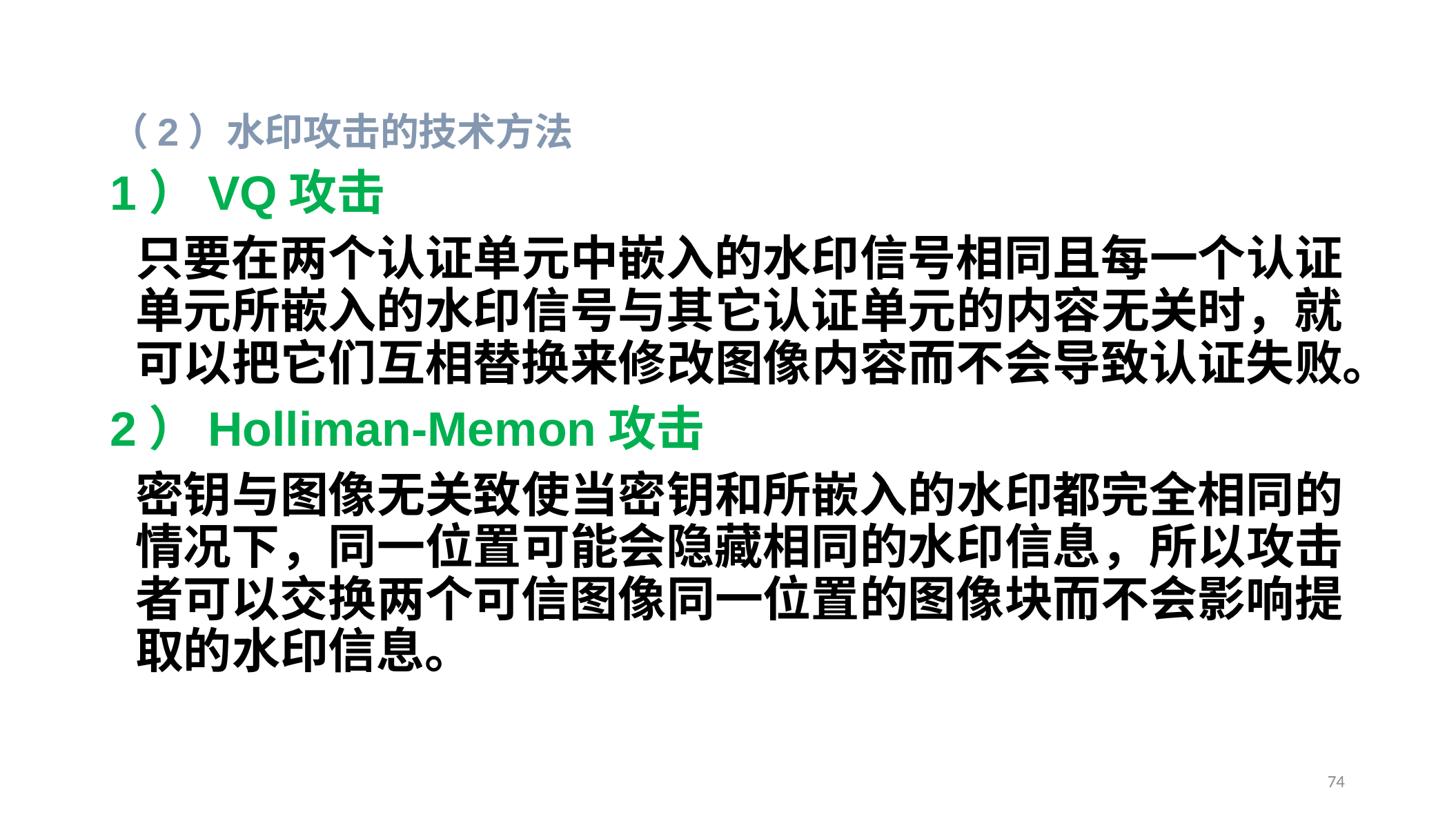

（2）水印攻击的技术方法
1）VQ攻击
		只要在两个认证单元中嵌入的水印信号相同且每一个认证单元所嵌入的水印信号与其它认证单元的内容无关时，就可以把它们互相替换来修改图像内容而不会导致认证失败。
2）Holliman-Memon攻击
		密钥与图像无关致使当密钥和所嵌入的水印都完全相同的情况下，同一位置可能会隐藏相同的水印信息，所以攻击者可以交换两个可信图像同一位置的图像块而不会影响提取的水印信息。
74